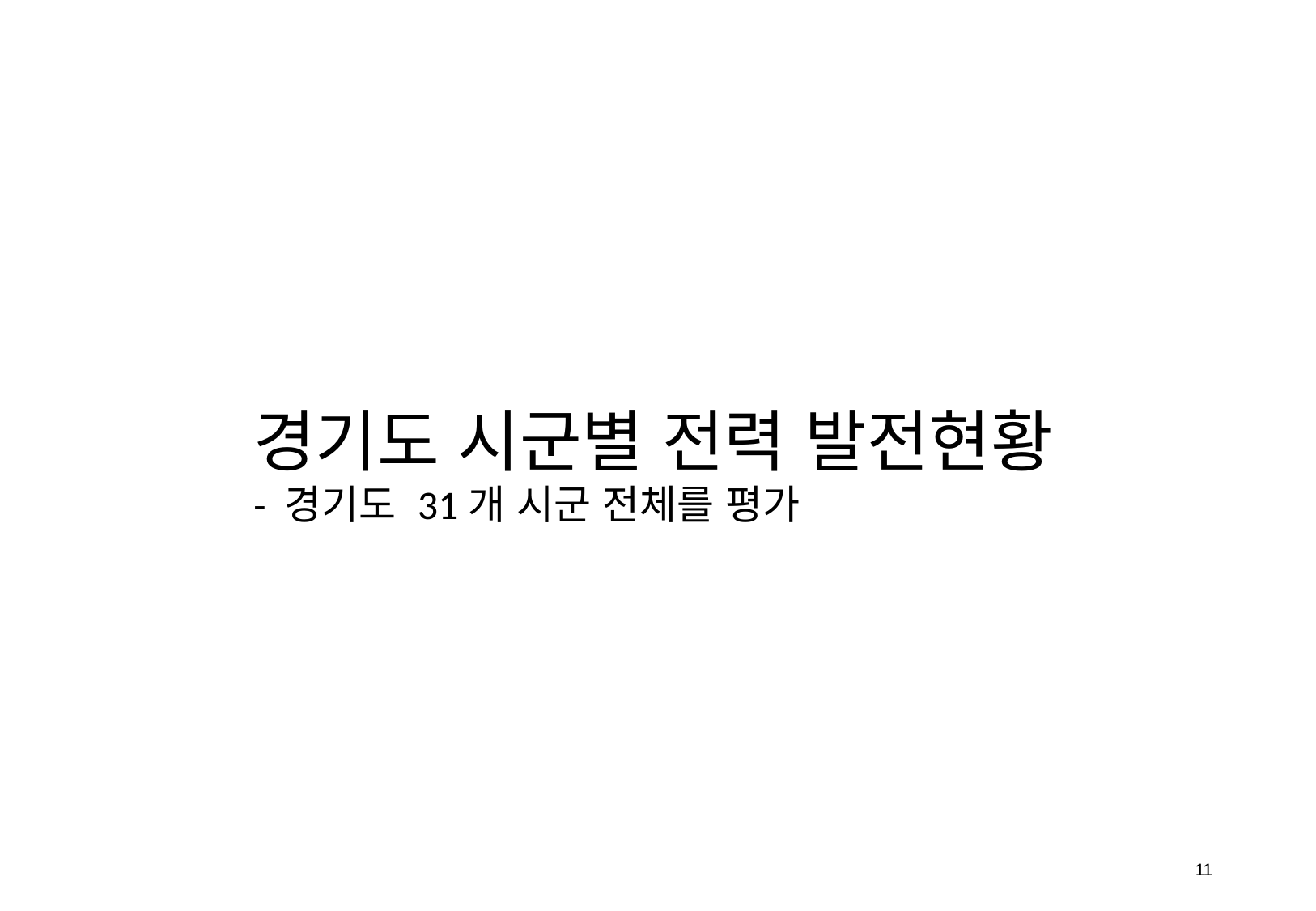

경기도 시군별 전력 발전현황
- 경기도 31개 시군 전체를 평가
11